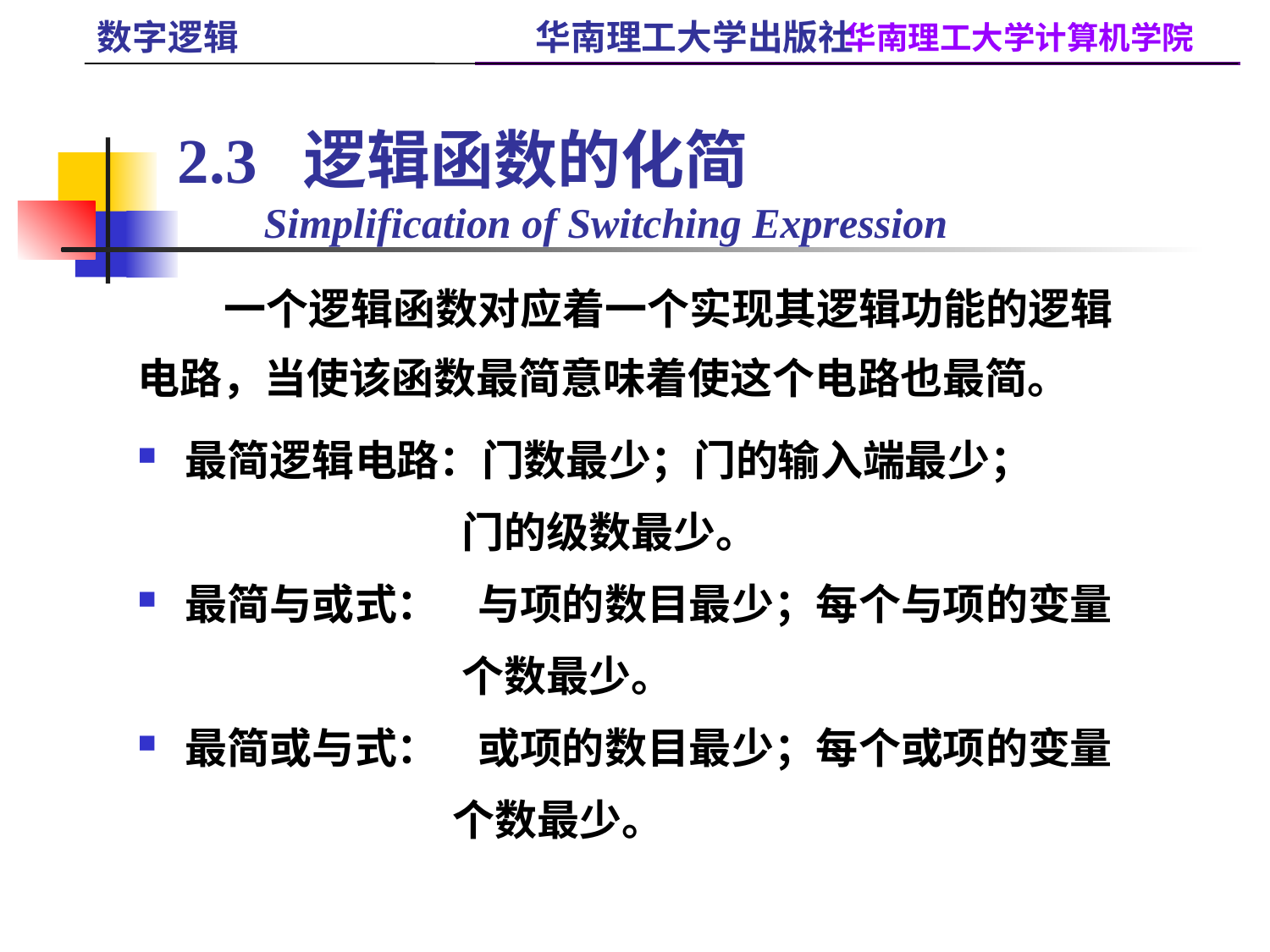

数字逻辑                                     华南理工大学出版社

# 2.3  逻辑函数的化简 Simplification of Switching Expression
        一个逻辑函数对应着一个实现其逻辑功能的逻辑
电路，当使该函数最简意味着使这个电路也最简。
最简逻辑电路：门数最少；门的输入端最少；
                                 门的级数最少。
最简与或式：    与项的数目最少；每个与项的变量
                                 个数最少。
最简或与式：    或项的数目最少；每个或项的变量
                                个数最少。